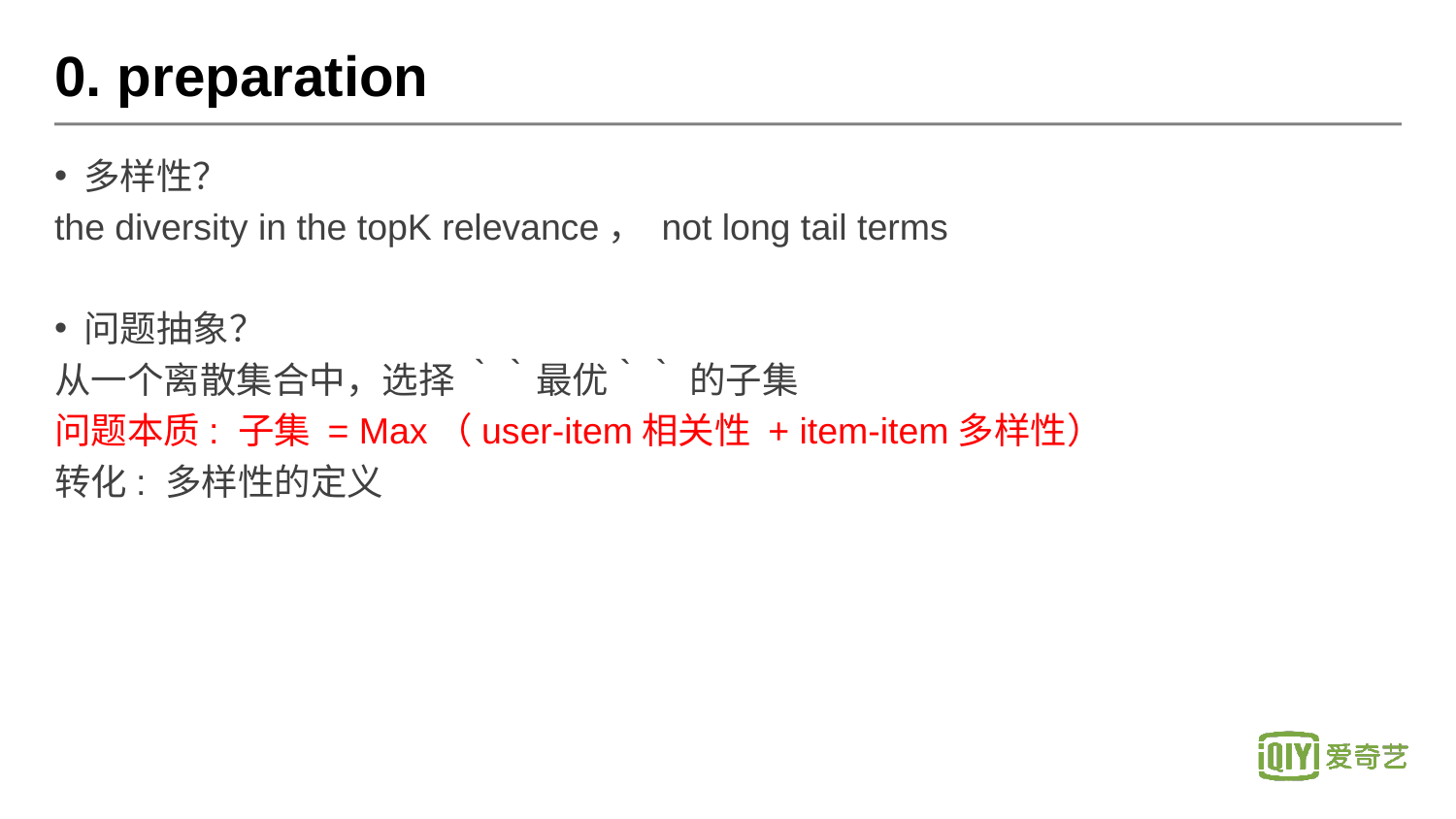

# 0. preparation
多样性？
the diversity in the topK relevance， not long tail terms

问题抽象？
从一个离散集合中，选择 ‵‵最优‵‵ 的子集
问题本质: 子集 = Max（user-item相关性 + item-item多样性）
转化: 多样性的定义